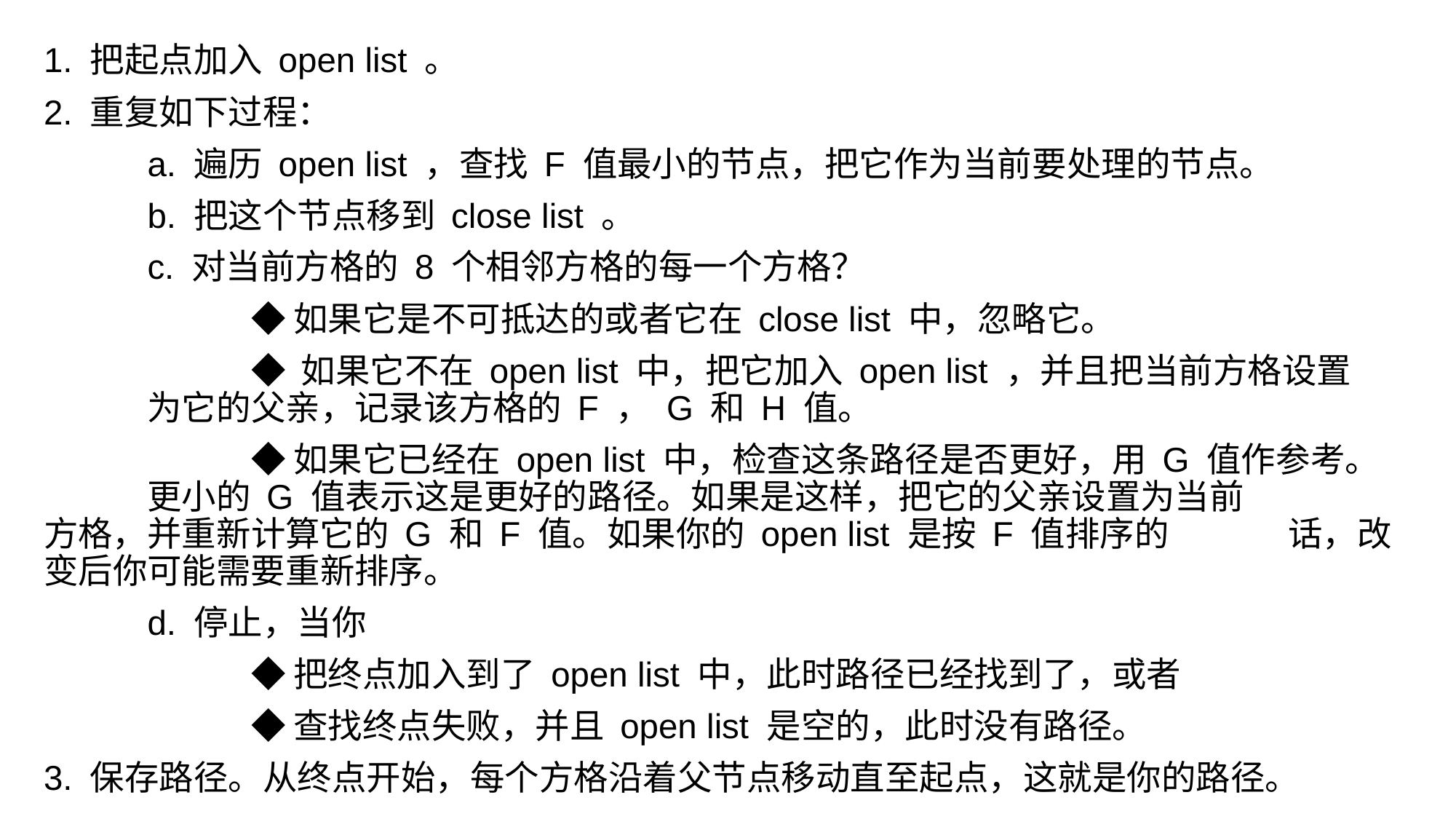

1. 把起点加入 open list 。
2. 重复如下过程：
	a. 遍历 open list ，查找 F 值最小的节点，把它作为当前要处理的节点。
	b. 把这个节点移到 close list 。
	c. 对当前方格的 8 个相邻方格的每一个方格？
		◆如果它是不可抵达的或者它在 close list 中，忽略它。
		◆ 如果它不在 open list 中，把它加入 open list ，并且把当前方格设置		为它的父亲，记录该方格的 F ， G 和 H 值。
		◆如果它已经在 open list 中，检查这条路径是否更好，用 G 值作参考。		更小的 G 值表示这是更好的路径。如果是这样，把它的父亲设置为当前		方格，并重新计算它的 G 和 F 值。如果你的 open list 是按 F 值排序的		话，改变后你可能需要重新排序。
	d. 停止，当你
		◆把终点加入到了 open list 中，此时路径已经找到了，或者
		◆查找终点失败，并且 open list 是空的，此时没有路径。
3. 保存路径。从终点开始，每个方格沿着父节点移动直至起点，这就是你的路径。